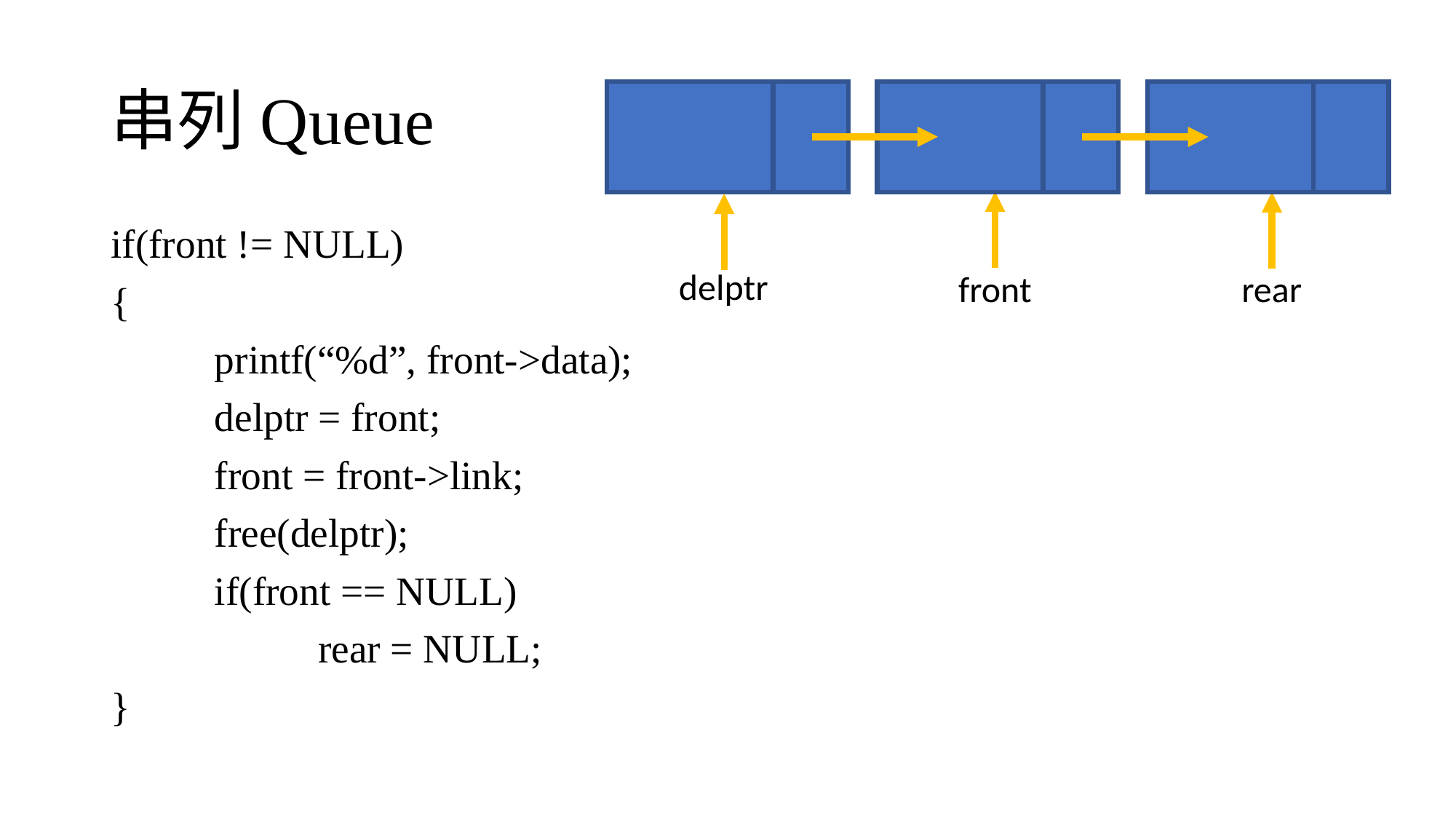

# 串列Queue

if(front != NULL)
{
	printf(“%d”, front->data);
	delptr = front;
	front = front->link;
	free(delptr);
	if(front == NULL)
		rear = NULL;
}
delptr
front
rear